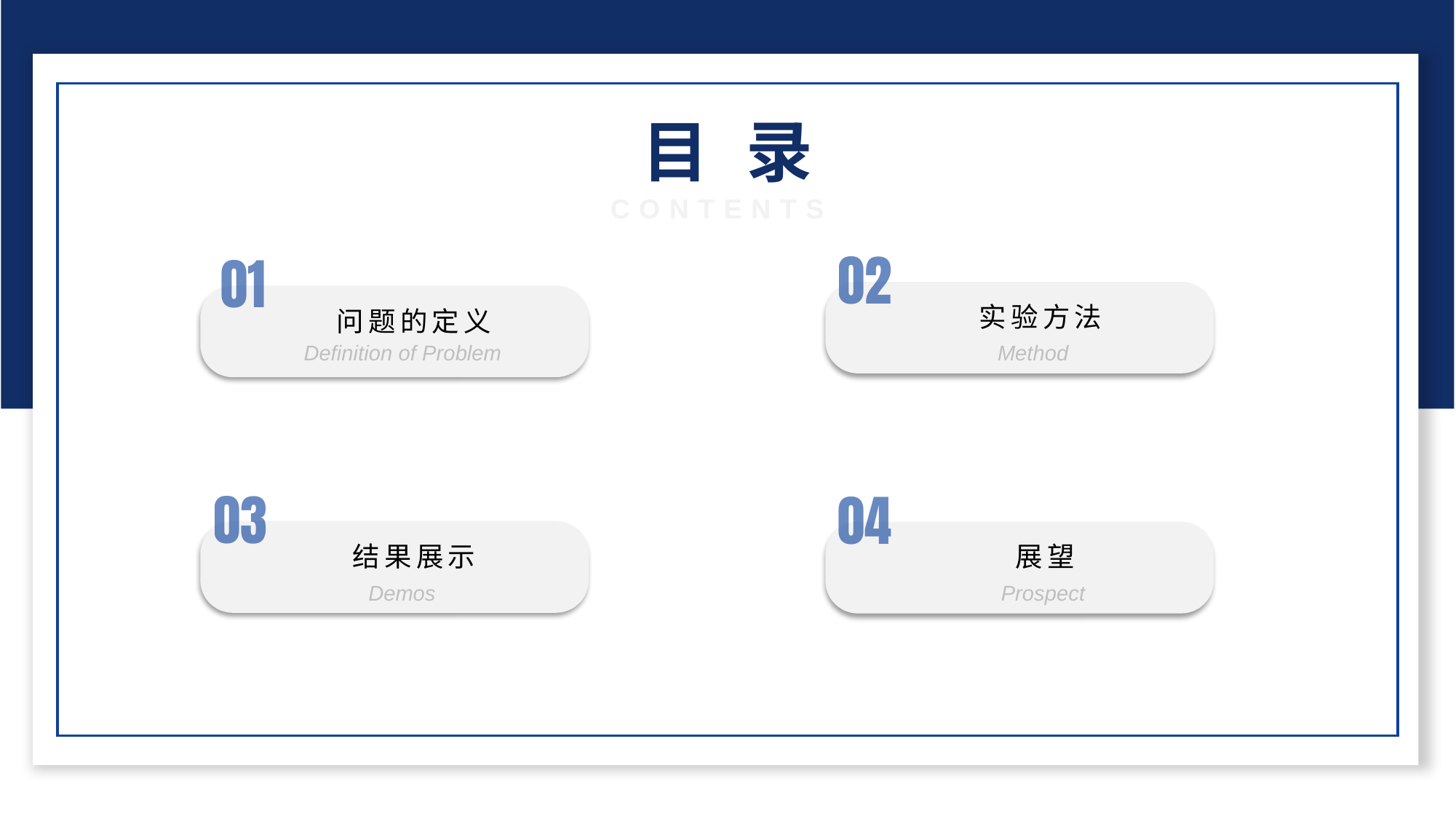

目录
CONTENTS
02

实验方法
01

问题的定义
Definition of Problem
Method
03

结果展示
04

展望
Demos
Prospect
2